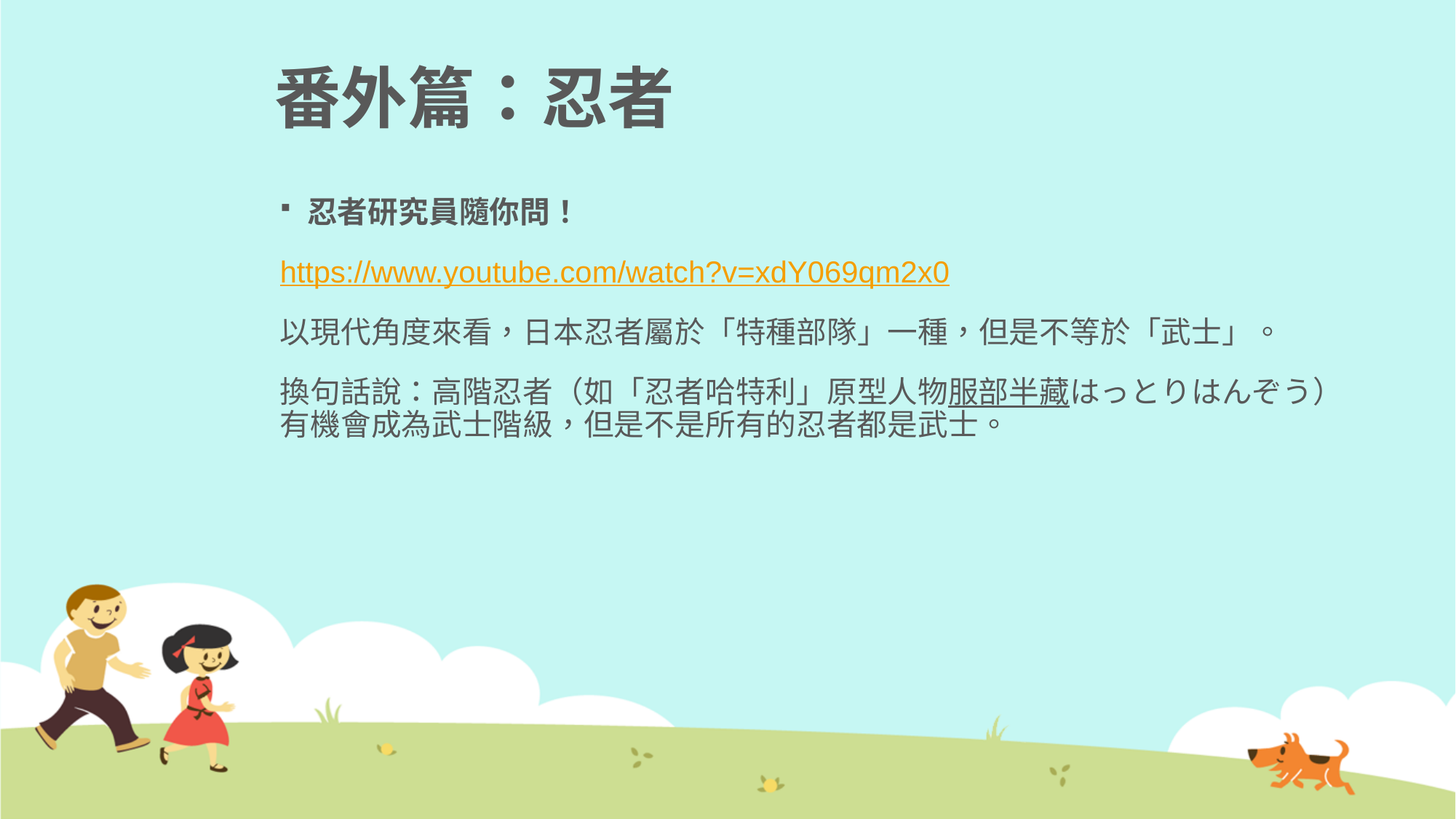

# 番外篇：忍者
忍者研究員隨你問！
https://www.youtube.com/watch?v=xdY069qm2x0
以現代角度來看，日本忍者屬於「特種部隊」一種，但是不等於「武士」。
換句話說：高階忍者（如「忍者哈特利」原型人物服部半藏はっとりはんぞう）有機會成為武士階級，但是不是所有的忍者都是武士。